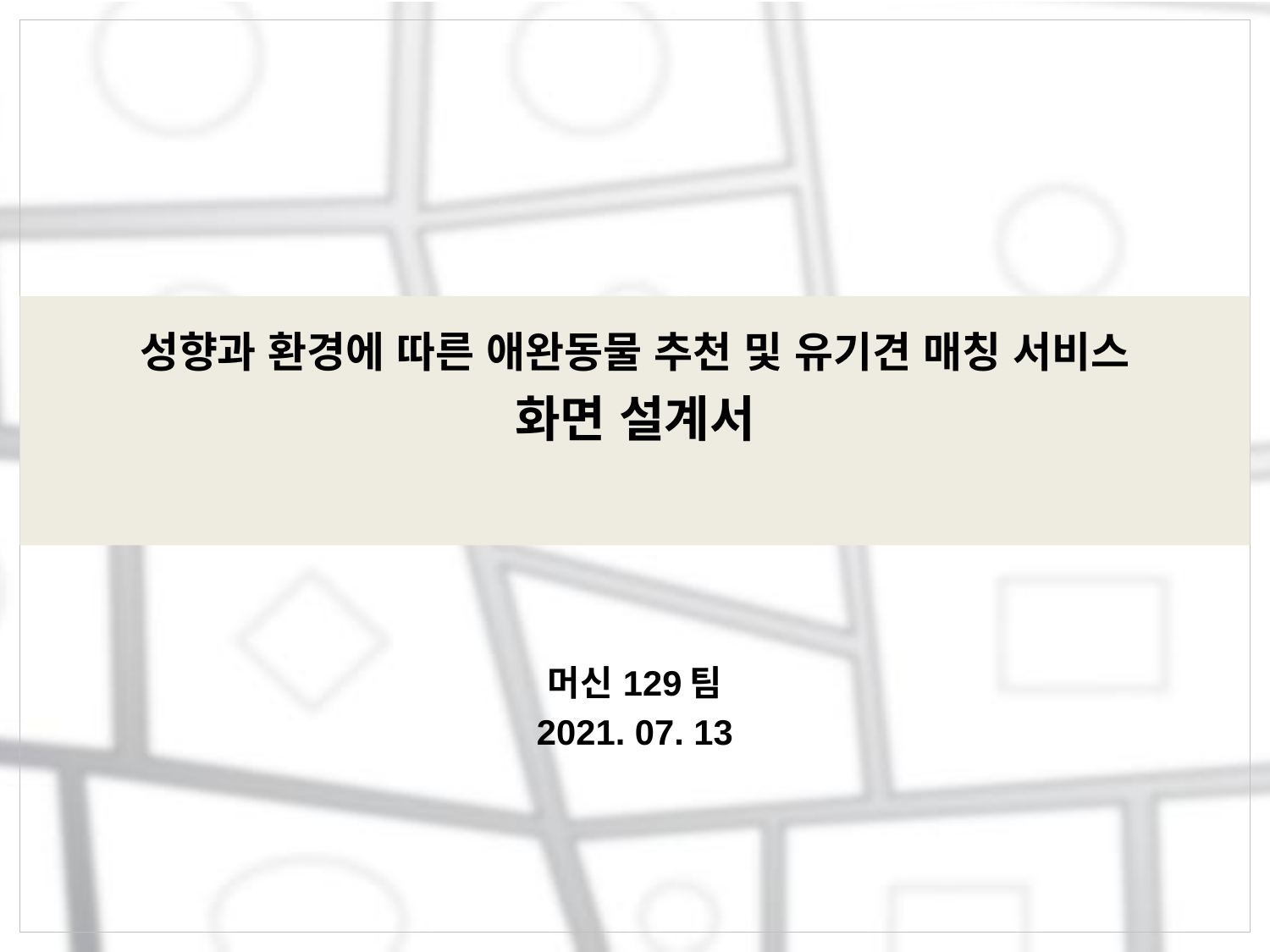

# 성향과 환경에 따른 애완동물 추천 및 유기견 매칭 서비스 화면 설계서
머신129팀
2021. 07. 13